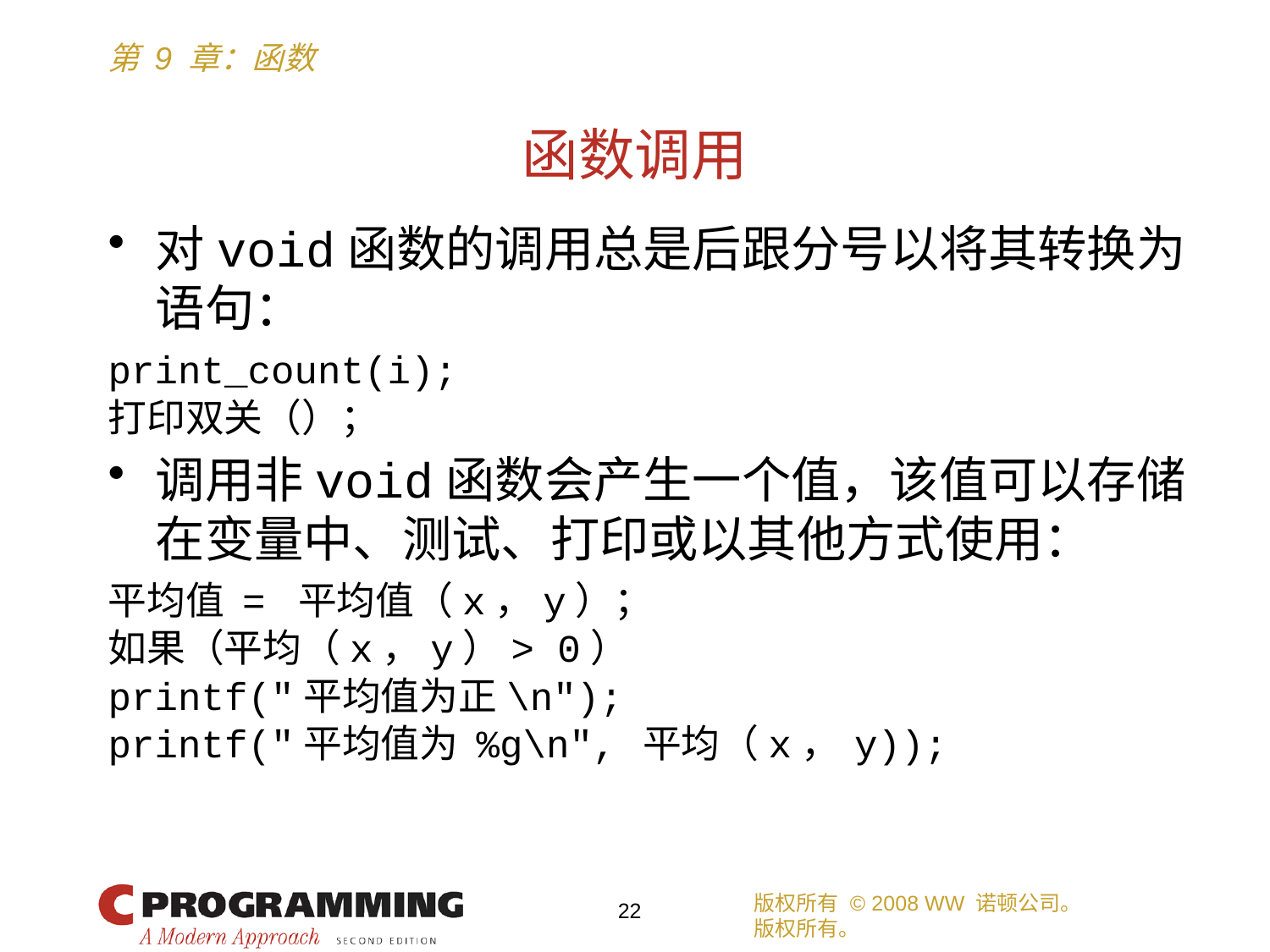

# 函数调用
对void函数的调用总是后跟分号以将其转换为语句：
print_count(i);
打印双关（）；
调用非void函数会产生一个值，该值可以存储在变量中、测试、打印或以其他方式使用：
平均值 = 平均值（x，y）；
如果（平均（x，y）> 0）
printf("平均值为正\n");
printf("平均值为 %g\n", 平均（x， y));

版权所有 © 2008 WW 诺顿公司。
版权所有。
22